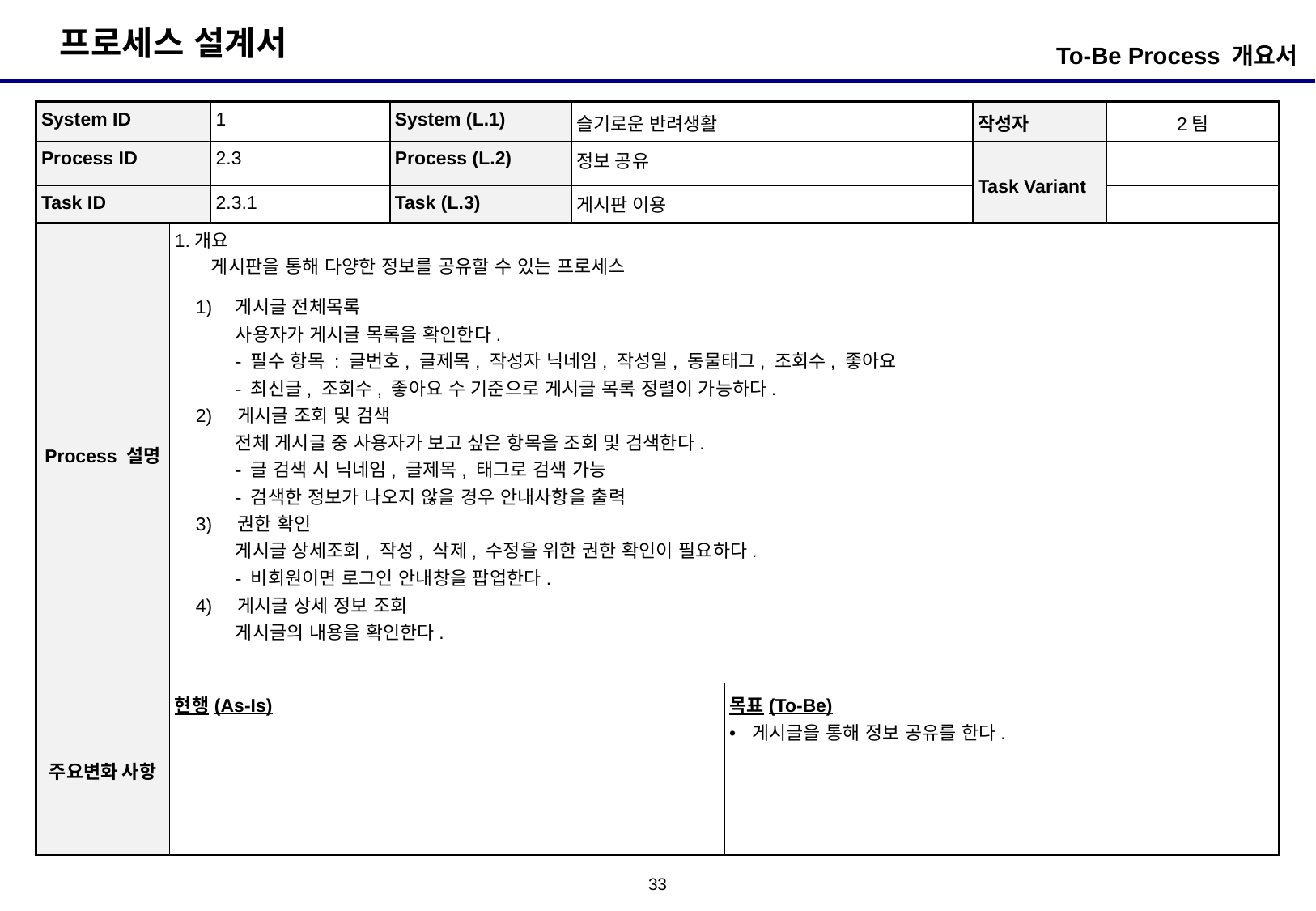

To-Be Process 개요서
| System ID | 1 | System (L.1) | 슬기로운 반려생활 | 작성자 | 2팀 |
| --- | --- | --- | --- | --- | --- |
| Process ID | 2.3 | Process (L.2) | 정보 공유 | Task Variant |  |
| Task ID | 2.3.1 | Task (L.3) | 게시판 이용 |  |  |
| Process 설명 | 1.개요 게시판을 통해 다양한 정보를 공유할 수 있는 프로세스 게시글 전체목록 사용자가 게시글 목록을 확인한다. - 필수 항목 : 글번호, 글제목, 작성자 닉네임, 작성일, 동물태그, 조회수, 좋아요 - 최신글, 조회수, 좋아요 수 기준으로 게시글 목록 정렬이 가능하다. 2) 게시글 조회 및 검색 전체 게시글 중 사용자가 보고 싶은 항목을 조회 및 검색한다. - 글 검색 시 닉네임, 글제목, 태그로 검색 가능 - 검색한 정보가 나오지 않을 경우 안내사항을 출력 3) 권한 확인 게시글 상세조회, 작성, 삭제, 수정을 위한 권한 확인이 필요하다. - 비회원이면 로그인 안내창을 팝업한다. 4) 게시글 상세 정보 조회 게시글의 내용을 확인한다. |  |
| --- | --- | --- |
| 주요변화 사항 | 현행(As-Is) | 목표(To-Be) 게시글을 통해 정보 공유를 한다. |